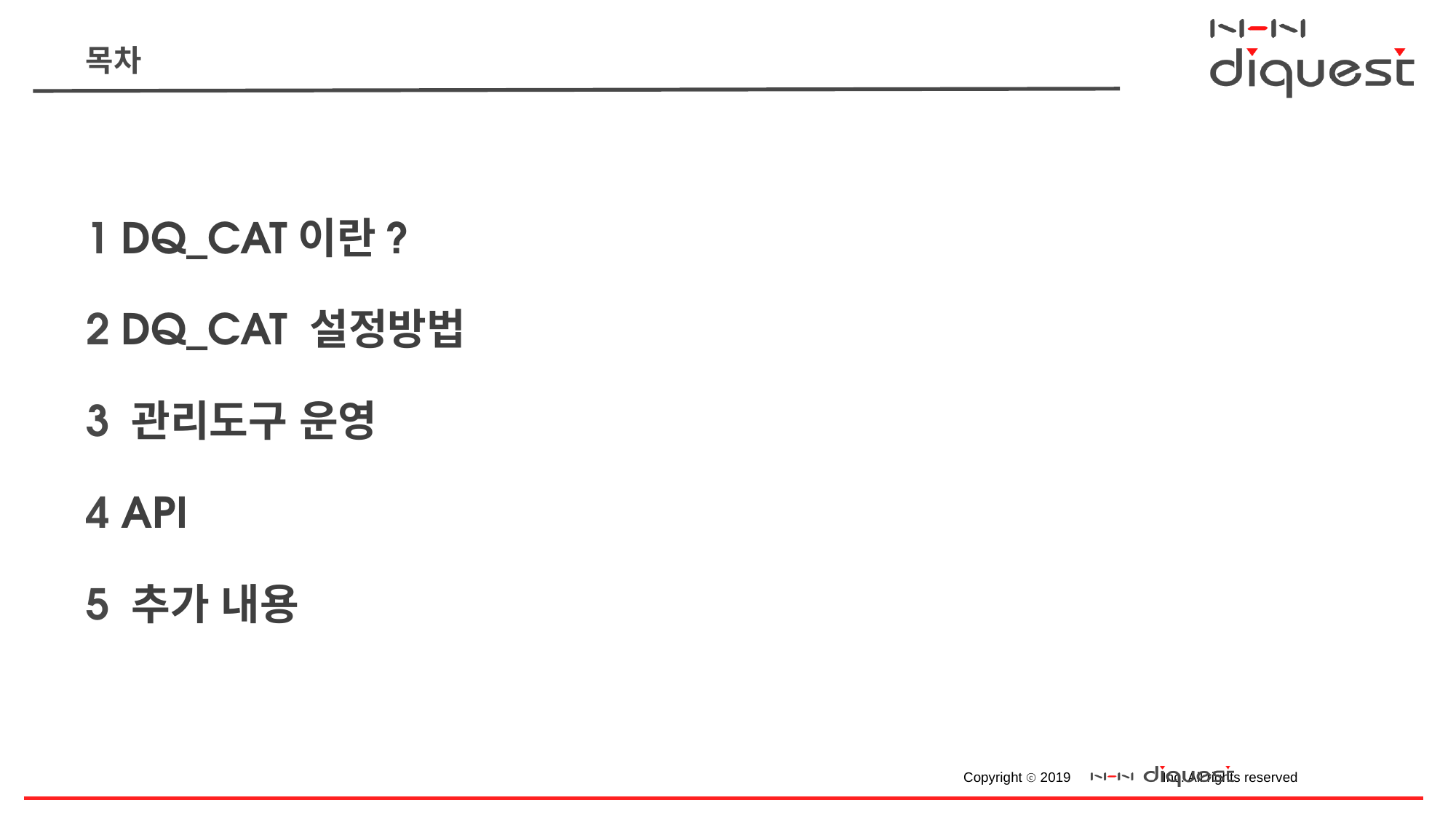

# 목차

1 DQ_CAT이란?

2 DQ_CAT 설정방법

3 관리도구 운영

4 API

5 추가 내용